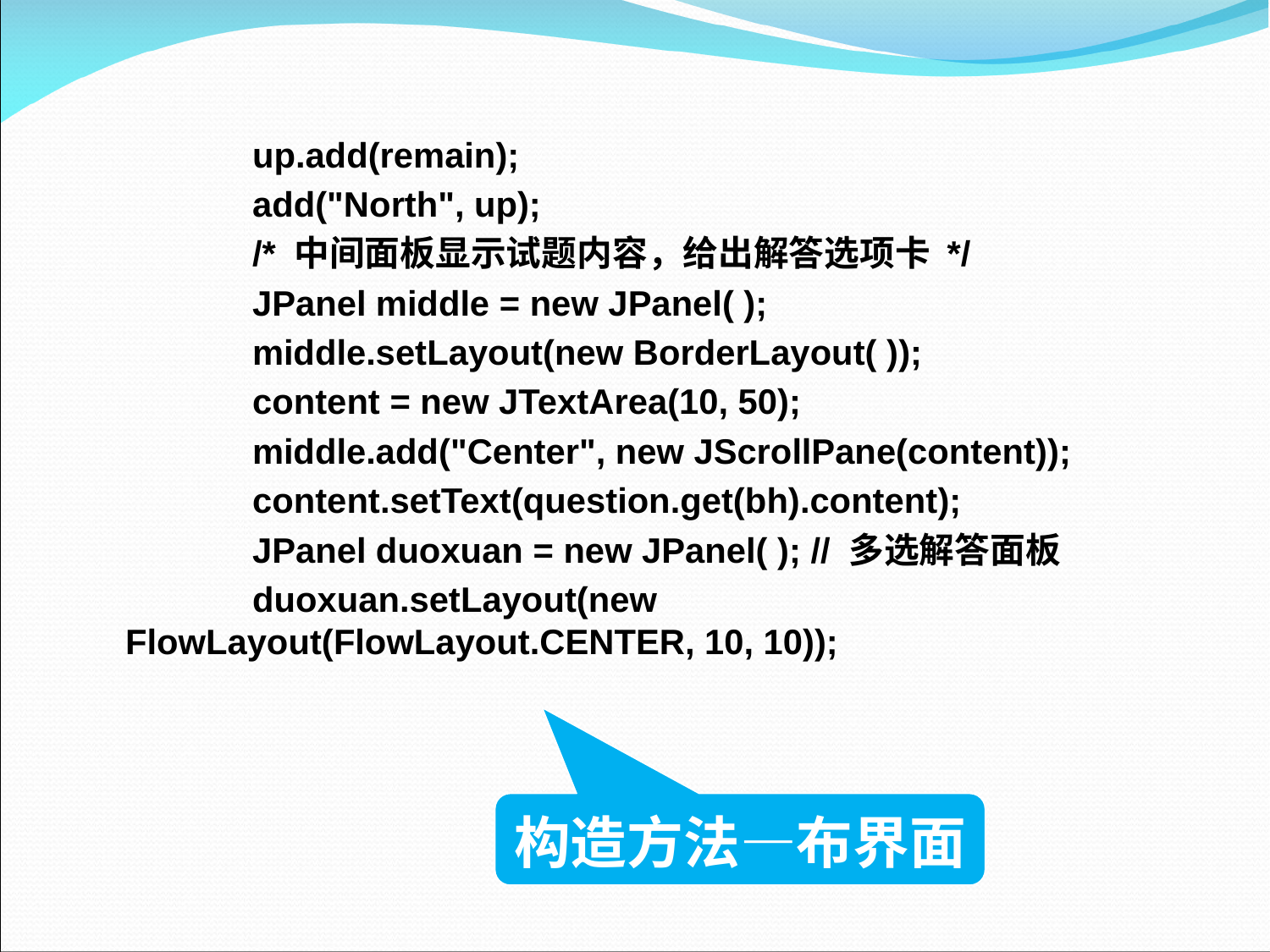

up.add(remain);
  		add("North", up);
  		/* 中间面板显示试题内容，给出解答选项卡 */
  		JPanel middle = new JPanel( );
  		middle.setLayout(new BorderLayout( ));
  		content = new JTextArea(10, 50);
  		middle.add("Center", new JScrollPane(content));
  		content.setText(question.get(bh).content);
  		JPanel duoxuan = new JPanel( ); // 多选解答面板
  		duoxuan.setLayout(new FlowLayout(FlowLayout.CENTER, 10, 10));

构造方法—布界面